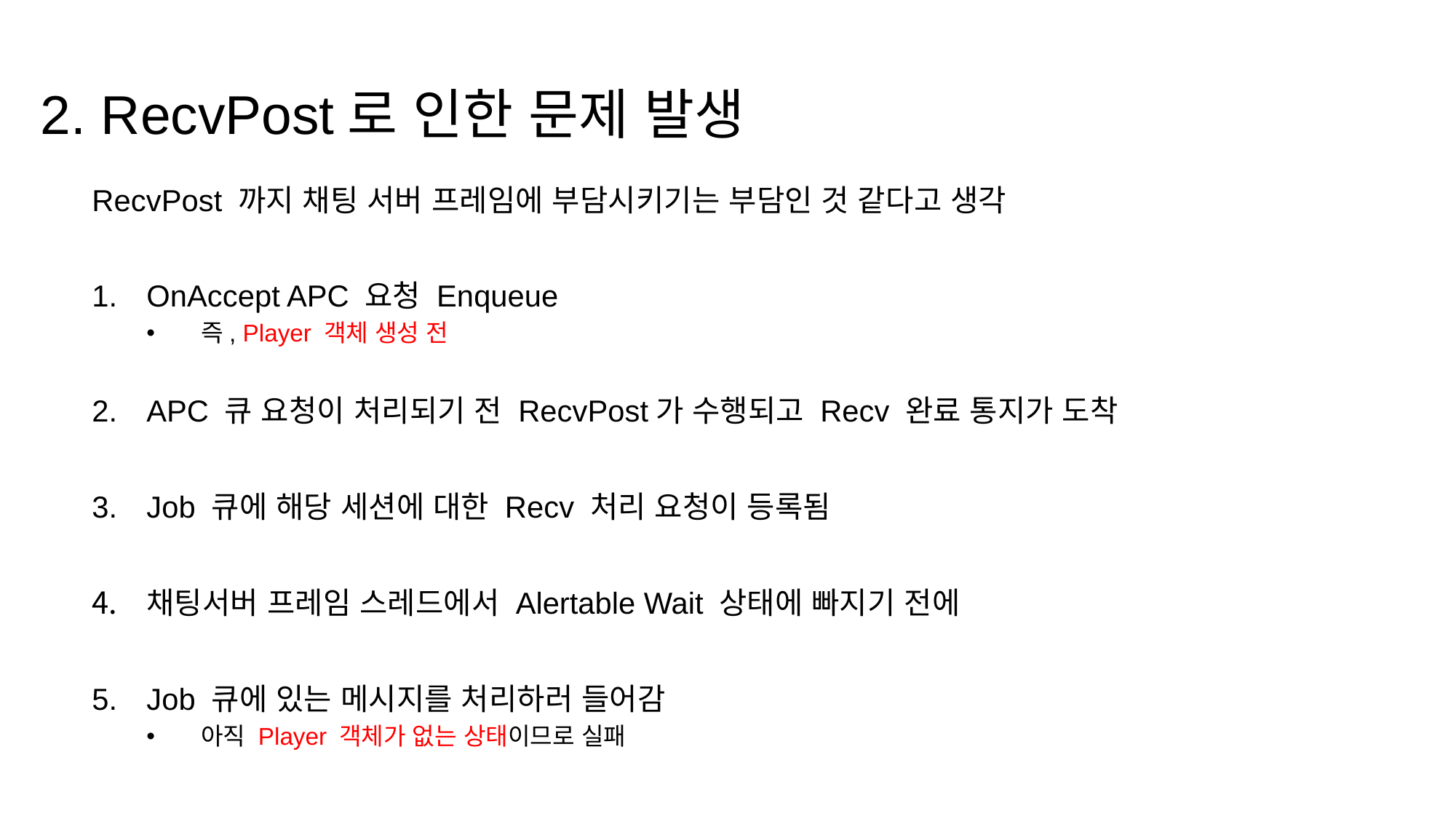

# 2. RecvPost로 인한 문제 발생
RecvPost 까지 채팅 서버 프레임에 부담시키기는 부담인 것 같다고 생각

OnAccept APC 요청 Enqueue
즉, Player 객체 생성 전

APC 큐 요청이 처리되기 전 RecvPost가 수행되고 Recv 완료 통지가 도착

Job 큐에 해당 세션에 대한 Recv 처리 요청이 등록됨

채팅서버 프레임 스레드에서 Alertable Wait 상태에 빠지기 전에

Job 큐에 있는 메시지를 처리하러 들어감
아직 Player 객체가 없는 상태이므로 실패